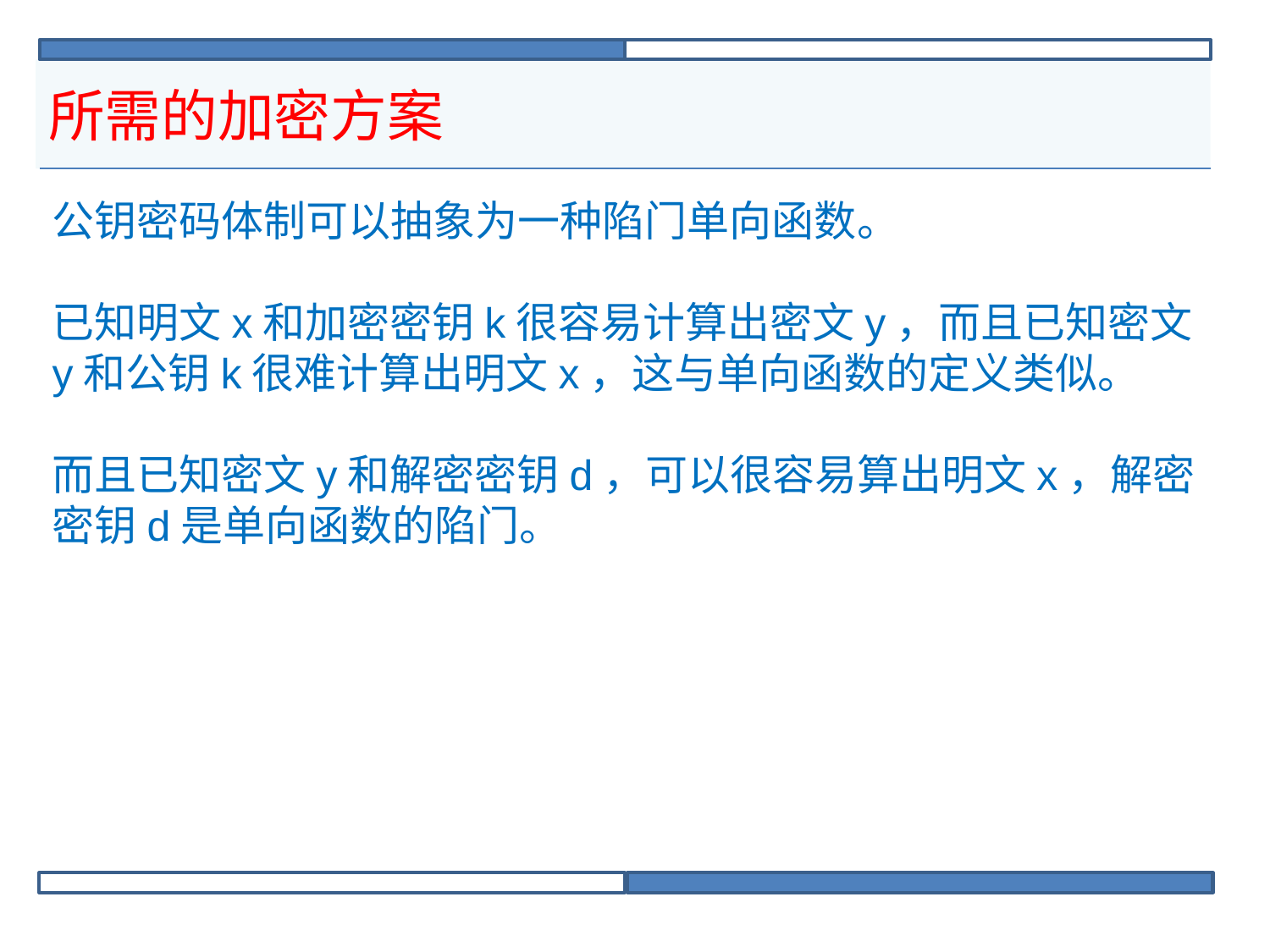

# 所需的加密方案

公钥密码体制可以抽象为一种陷门单向函数。

已知明文x和加密密钥k很容易计算出密文y，而且已知密文y和公钥k很难计算出明文x，这与单向函数的定义类似。

而且已知密文y和解密密钥d，可以很容易算出明文x，解密密钥d是单向函数的陷门。